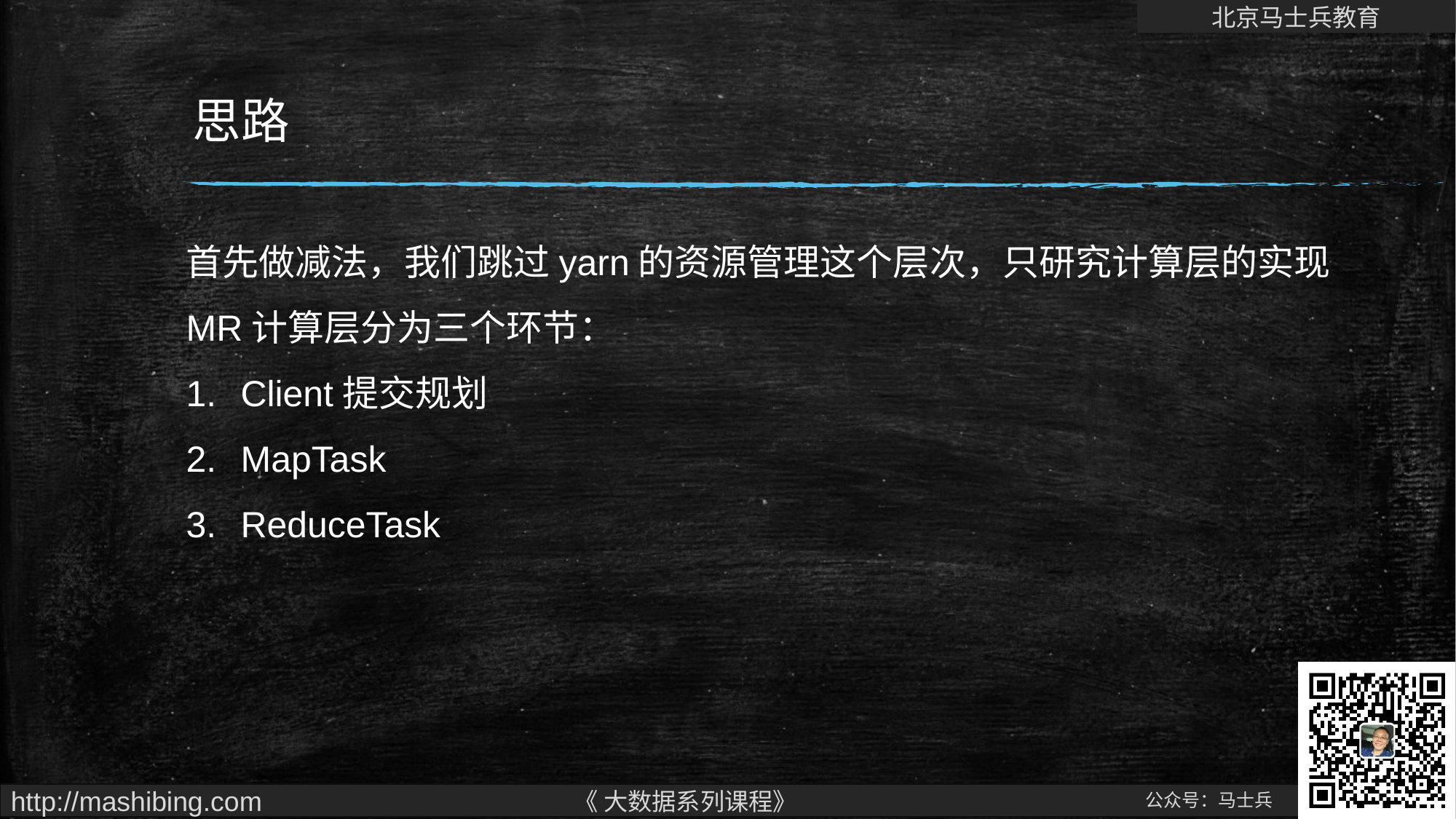

# 思路
首先做减法，我们跳过yarn的资源管理这个层次，只研究计算层的实现
MR计算层分为三个环节：
Client提交规划
MapTask
ReduceTask